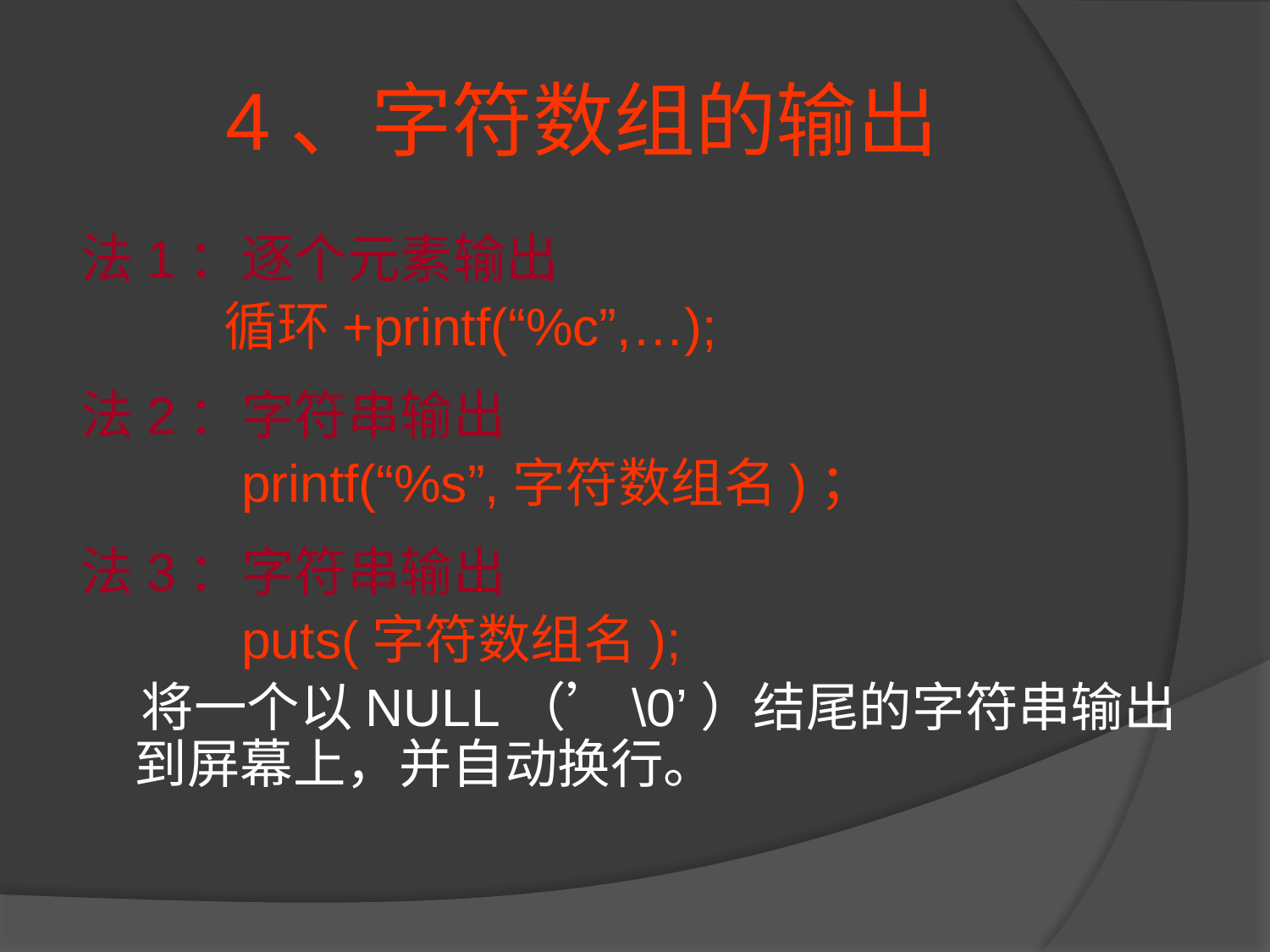

# 4、字符数组的输出
法1：逐个元素输出
           循环+printf(“%c”,…);
法2：字符串输出
           printf(“%s”,字符数组名)；
法3：字符串输出
           puts(字符数组名);
    将一个以NULL（’\0’）结尾的字符串输出到屏幕上，并自动换行。